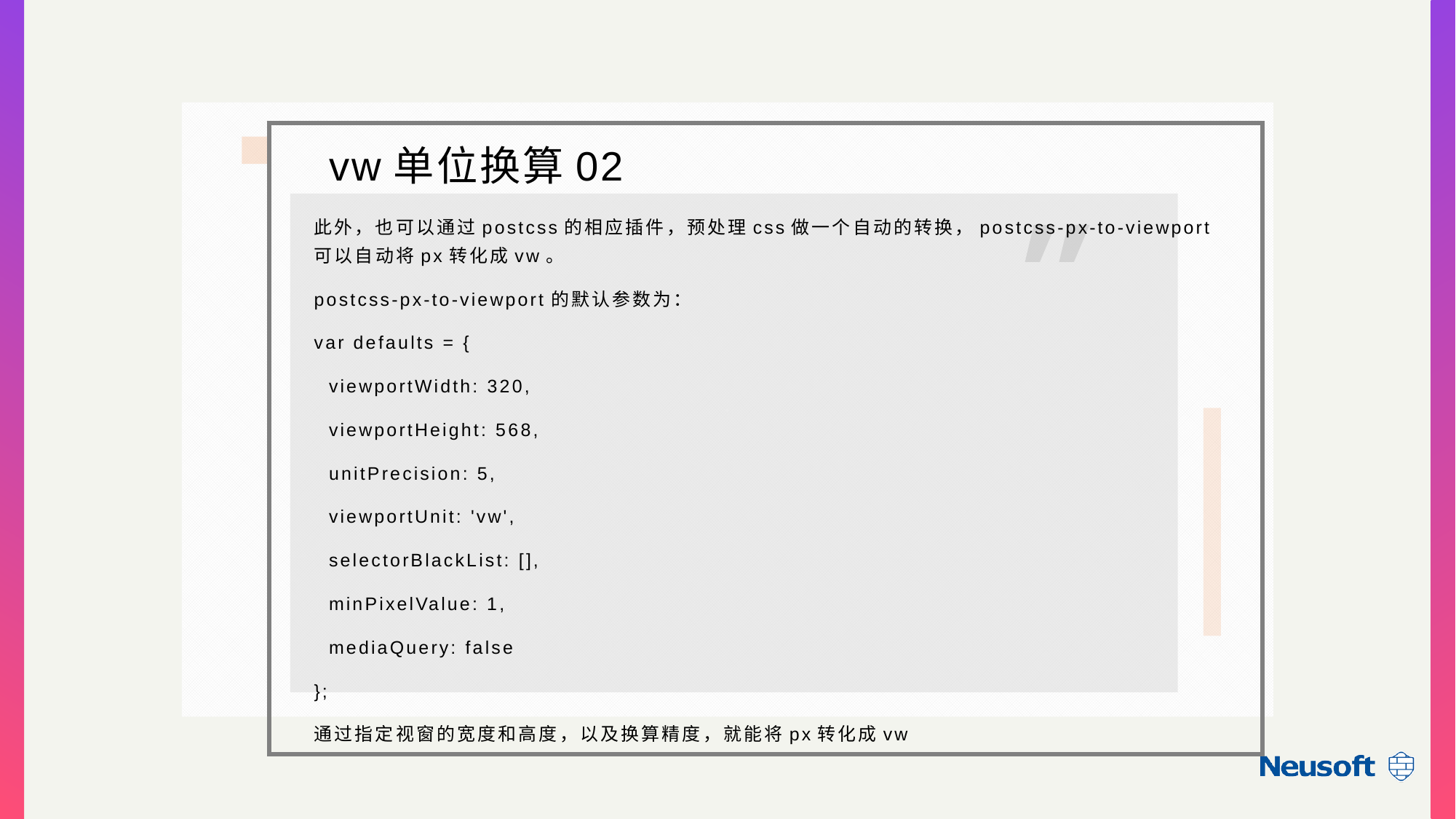

·

vw单位换算02

此外，也可以通过postcss的相应插件，预处理css做一个自动的转换，postcss-px-to-viewport可以自动将px转化成vw。
postcss-px-to-viewport的默认参数为：
var defaults = {
  viewportWidth: 320,
  viewportHeight: 568,
  unitPrecision: 5,
  viewportUnit: 'vw',
  selectorBlackList: [],
  minPixelValue: 1,
  mediaQuery: false
};
通过指定视窗的宽度和高度，以及换算精度，就能将px转化成vw